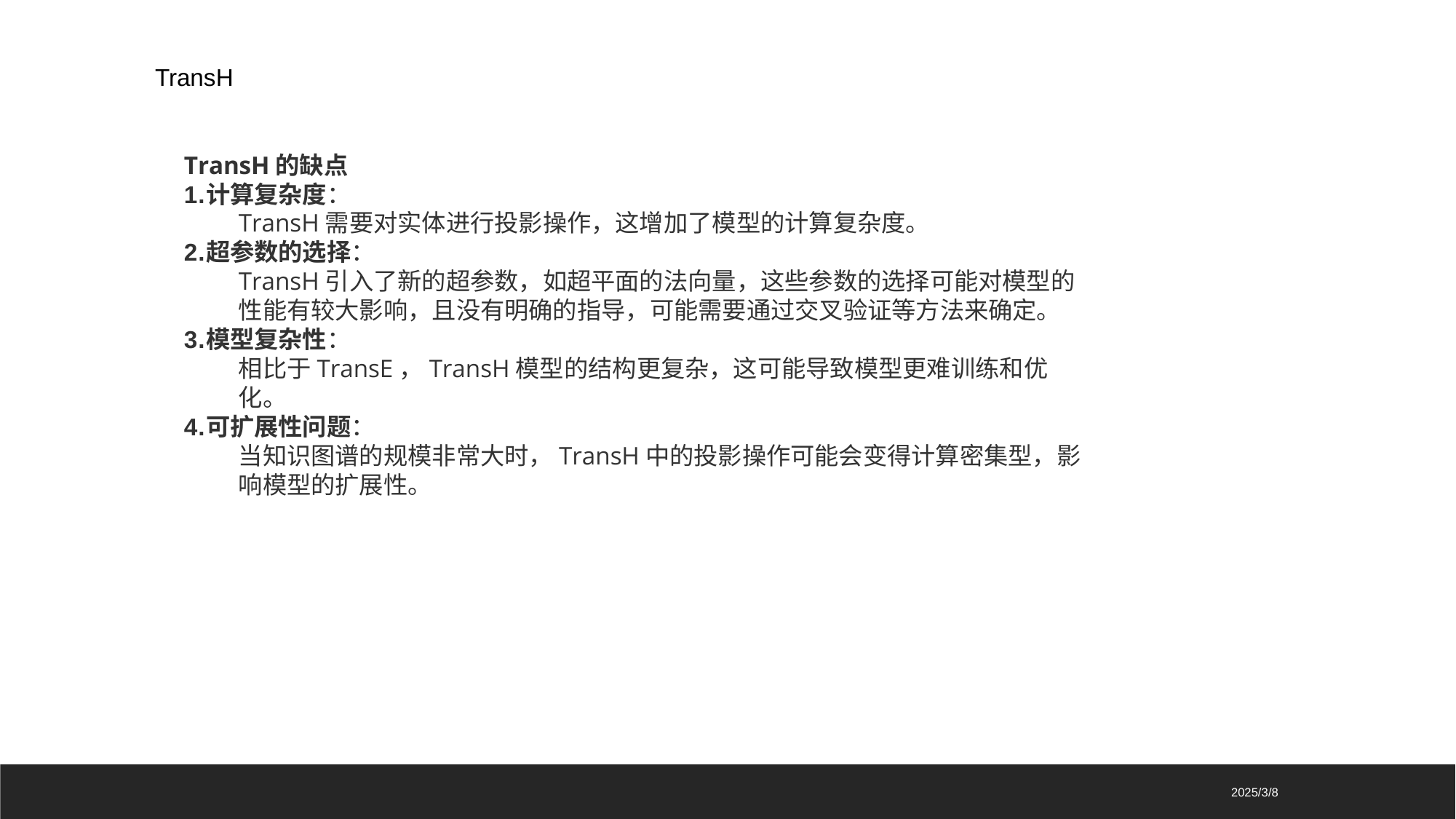

TransH
TransH的缺点
计算复杂度：
TransH需要对实体进行投影操作，这增加了模型的计算复杂度。
超参数的选择：
TransH引入了新的超参数，如超平面的法向量，这些参数的选择可能对模型的性能有较大影响，且没有明确的指导，可能需要通过交叉验证等方法来确定。
模型复杂性：
相比于TransE，TransH模型的结构更复杂，这可能导致模型更难训练和优化。
可扩展性问题：
当知识图谱的规模非常大时，TransH中的投影操作可能会变得计算密集型，影响模型的扩展性。

2025/3/8